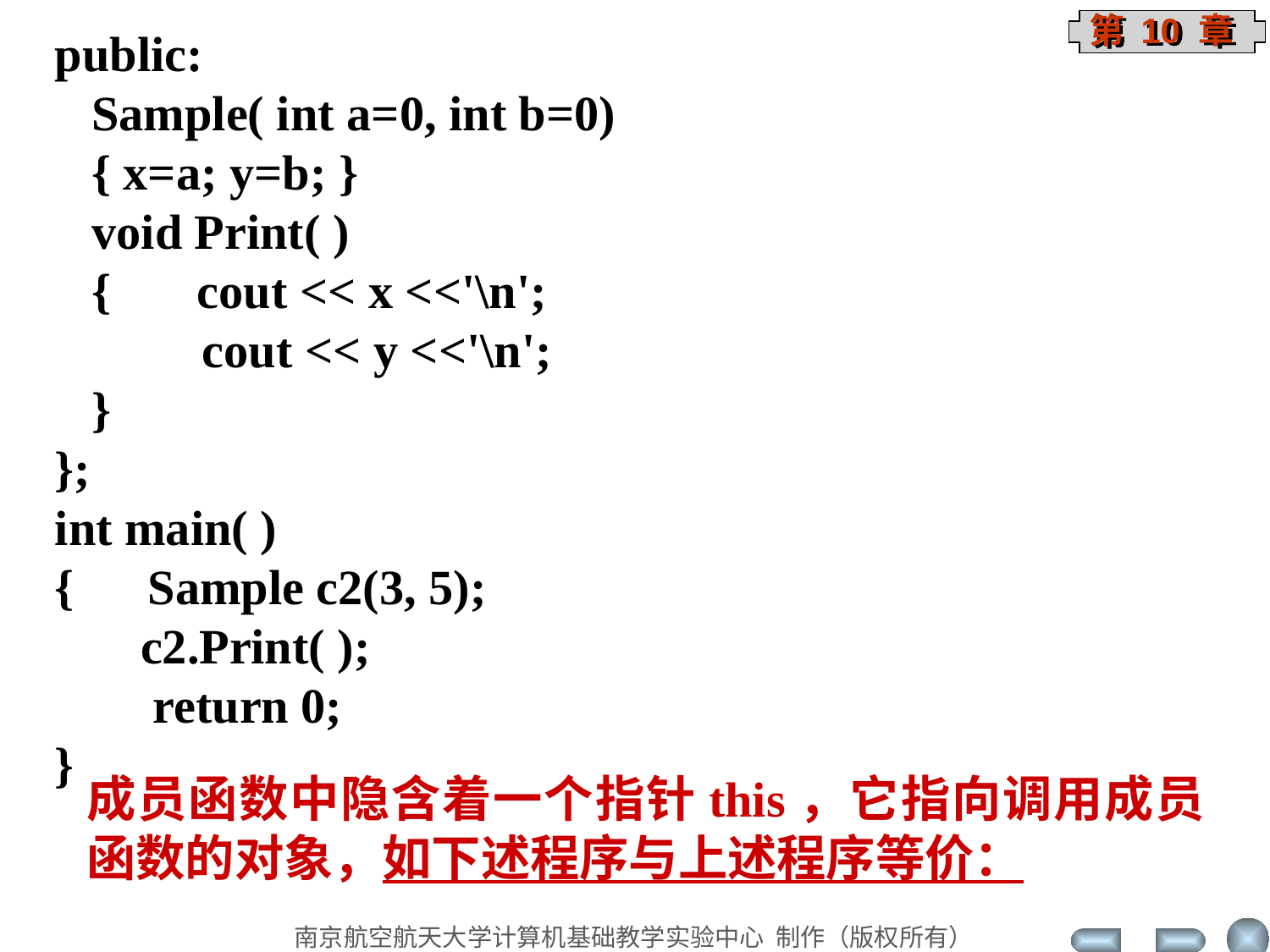

public:
   Sample( int a=0, int b=0)
   { x=a; y=b; }
   void Print( )
   {       cout << x <<'\n';
            cout << y <<'\n';
   }
};
int main( )
{      Sample c2(3, 5);
       c2.Print( );
        return 0;
}

成员函数中隐含着一个指针this，它指向调用成员函数的对象，如下述程序与上述程序等价：